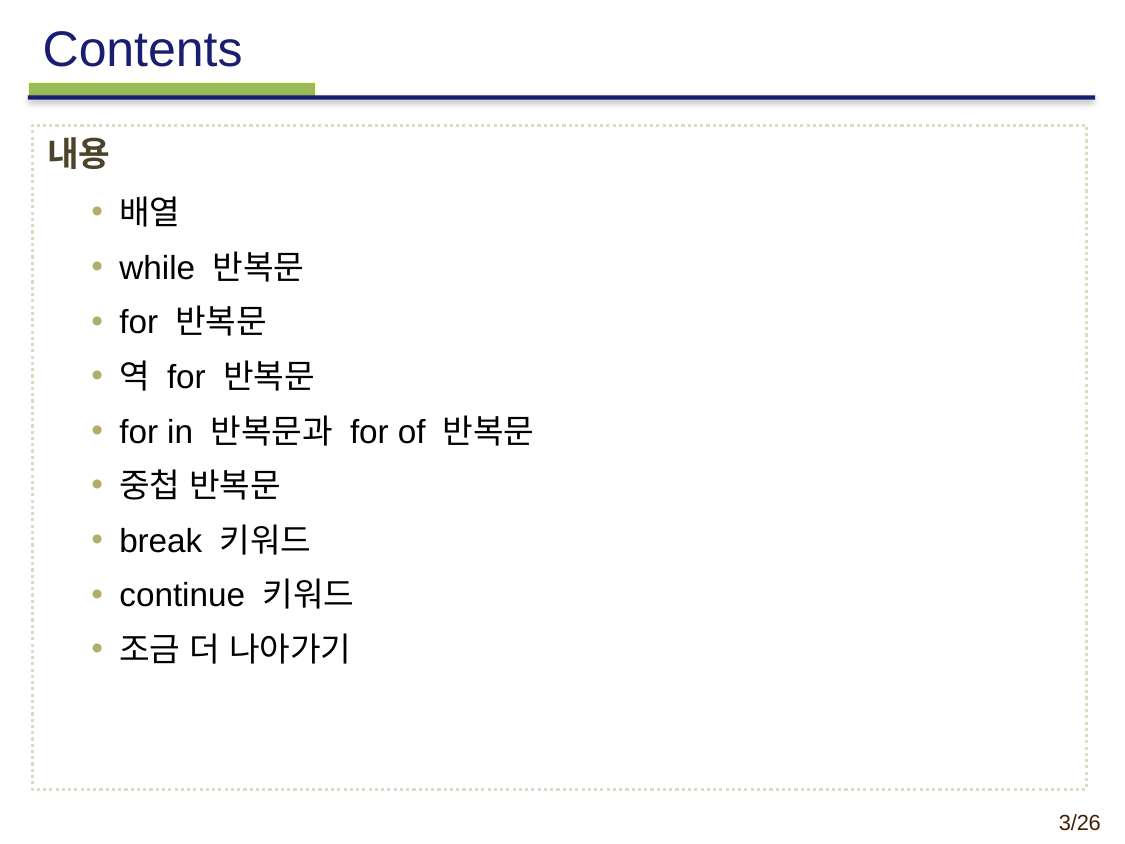

내용
배열
while 반복문
for 반복문
역 for 반복문
for in 반복문과 for of 반복문
중첩 반복문
break 키워드
continue 키워드
조금 더 나아가기